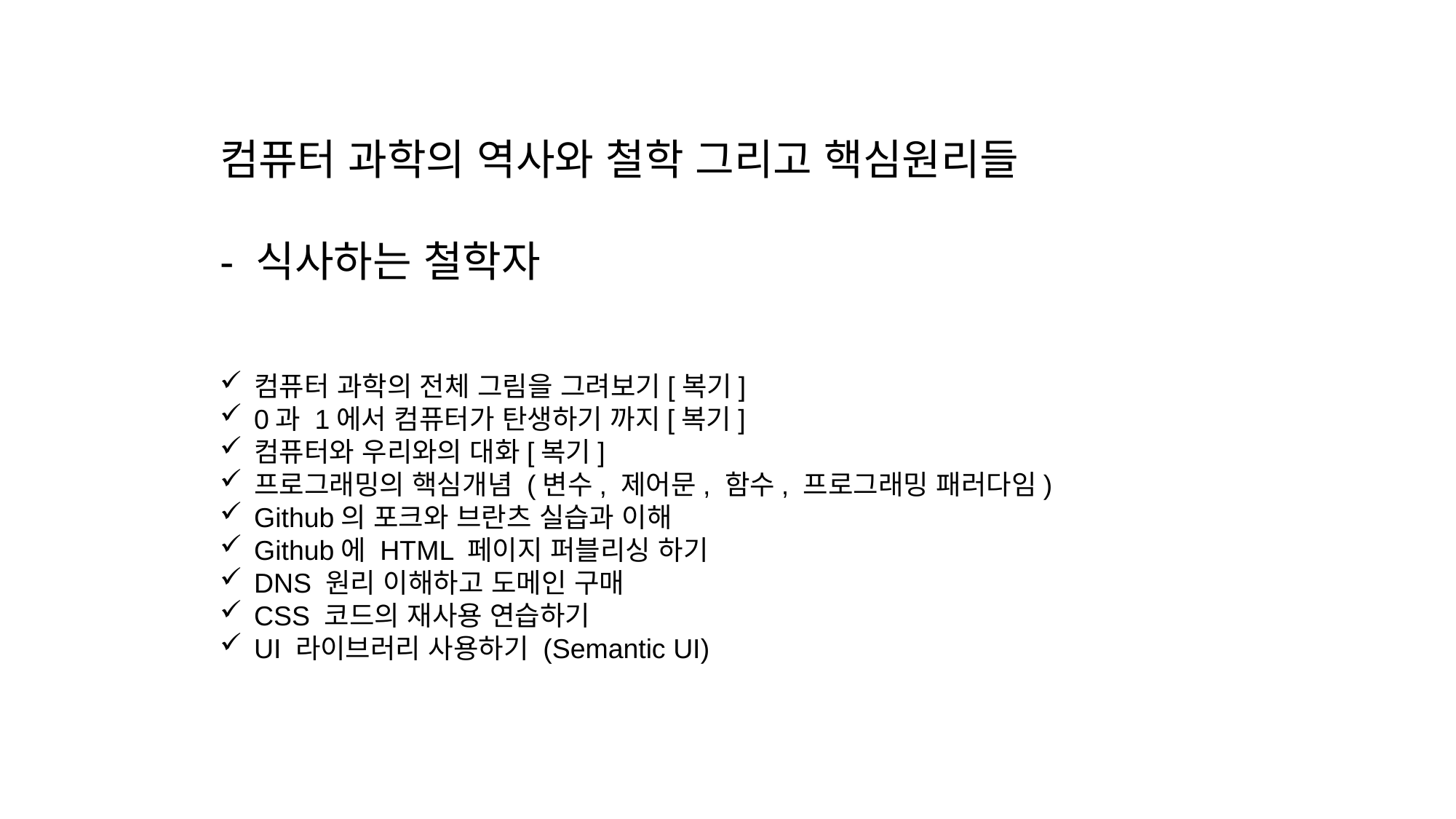

컴퓨터 과학의 역사와 철학 그리고 핵심원리들

- 식사하는 철학자

컴퓨터 과학의 전체 그림을 그려보기[복기]
0과 1에서 컴퓨터가 탄생하기 까지[복기]
컴퓨터와 우리와의 대화[복기]
프로그래밍의 핵심개념 (변수, 제어문, 함수, 프로그래밍 패러다임)
Github의 포크와 브란츠 실습과 이해
Github에 HTML 페이지 퍼블리싱 하기
DNS 원리 이해하고 도메인 구매
CSS 코드의 재사용 연습하기
UI 라이브러리 사용하기 (Semantic UI)